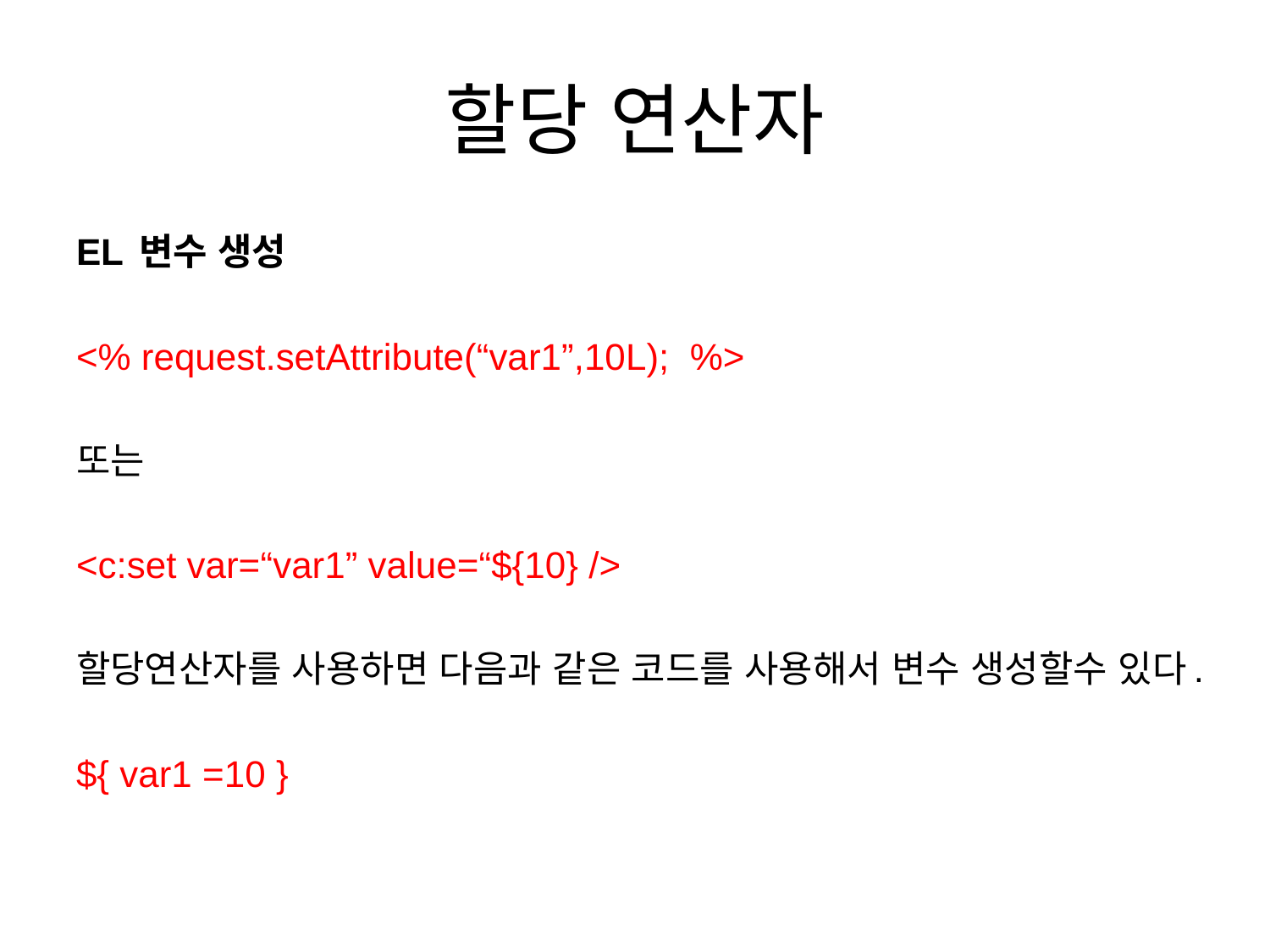

# 할당 연산자
EL 변수 생성

<% request.setAttribute(“var1”,10L);  %>

또는

<c:set var=“var1” value=“${10} />

할당연산자를 사용하면 다음과 같은 코드를 사용해서 변수 생성할수 있다.

${ var1 =10 }